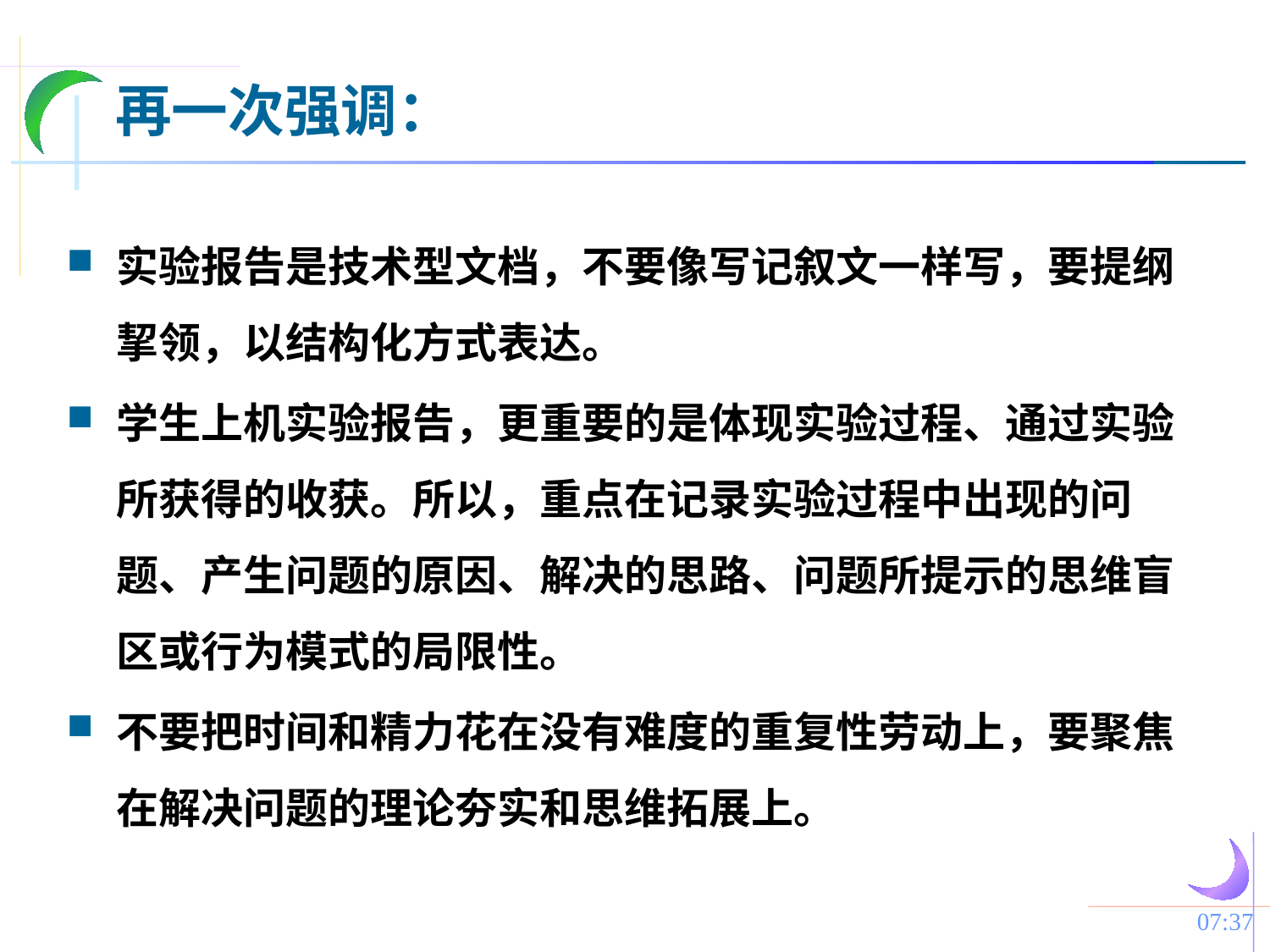

# 再一次强调：
实验报告是技术型文档，不要像写记叙文一样写，要提纲挈领，以结构化方式表达。
学生上机实验报告，更重要的是体现实验过程、通过实验所获得的收获。所以，重点在记录实验过程中出现的问题、产生问题的原因、解决的思路、问题所提示的思维盲区或行为模式的局限性。
不要把时间和精力花在没有难度的重复性劳动上，要聚焦在解决问题的理论夯实和思维拓展上。
 07:37